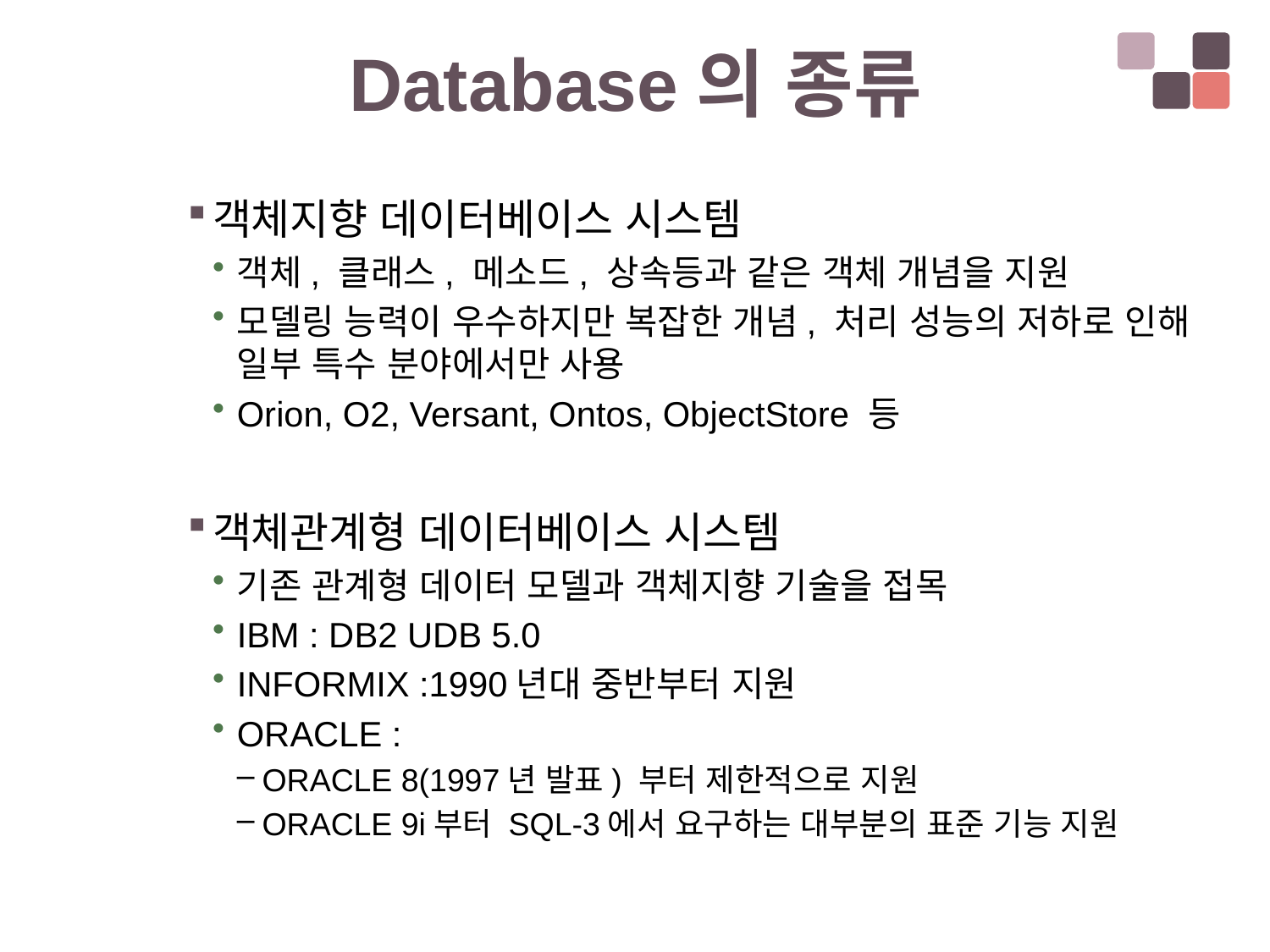

# Database의 종류
객체지향 데이터베이스 시스템
객체, 클래스, 메소드, 상속등과 같은 객체 개념을 지원
모델링 능력이 우수하지만 복잡한 개념, 처리 성능의 저하로 인해 일부 특수 분야에서만 사용
Orion, O2, Versant, Ontos, ObjectStore 등

객체관계형 데이터베이스 시스템
기존 관계형 데이터 모델과 객체지향 기술을 접목
IBM : DB2 UDB 5.0
INFORMIX :1990년대 중반부터 지원
ORACLE :
ORACLE 8(1997년 발표) 부터 제한적으로 지원
ORACLE 9i부터 SQL-3에서 요구하는 대부분의 표준 기능 지원